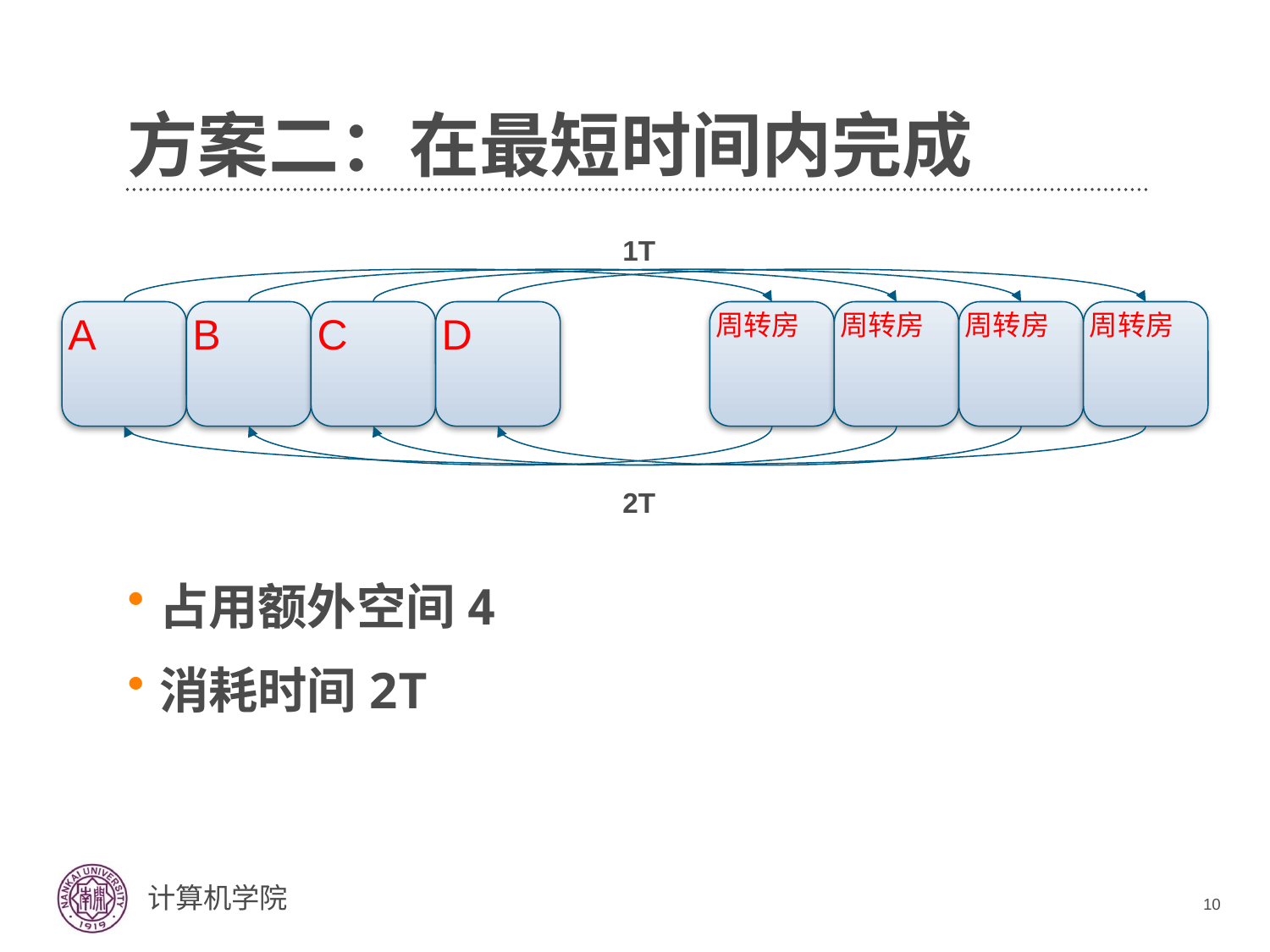

# 方案二：在最短时间内完成
1T
A
B
C
D
周转房
周转房
周转房
周转房
2T
占用额外空间4
消耗时间2T

10